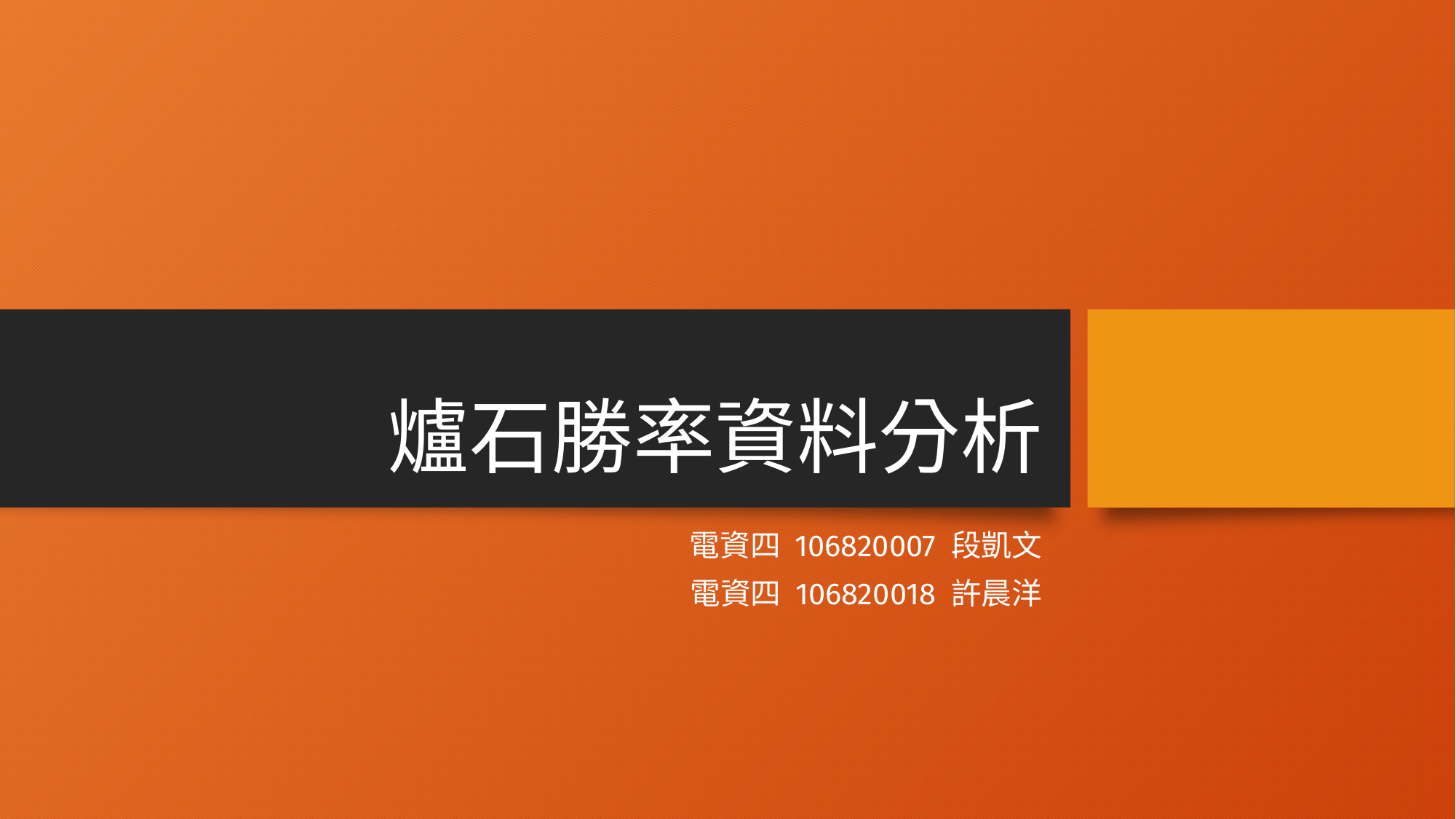

# 爐石勝率資料分析
電資四 106820007 段凱文
電資四 106820018 許晨洋